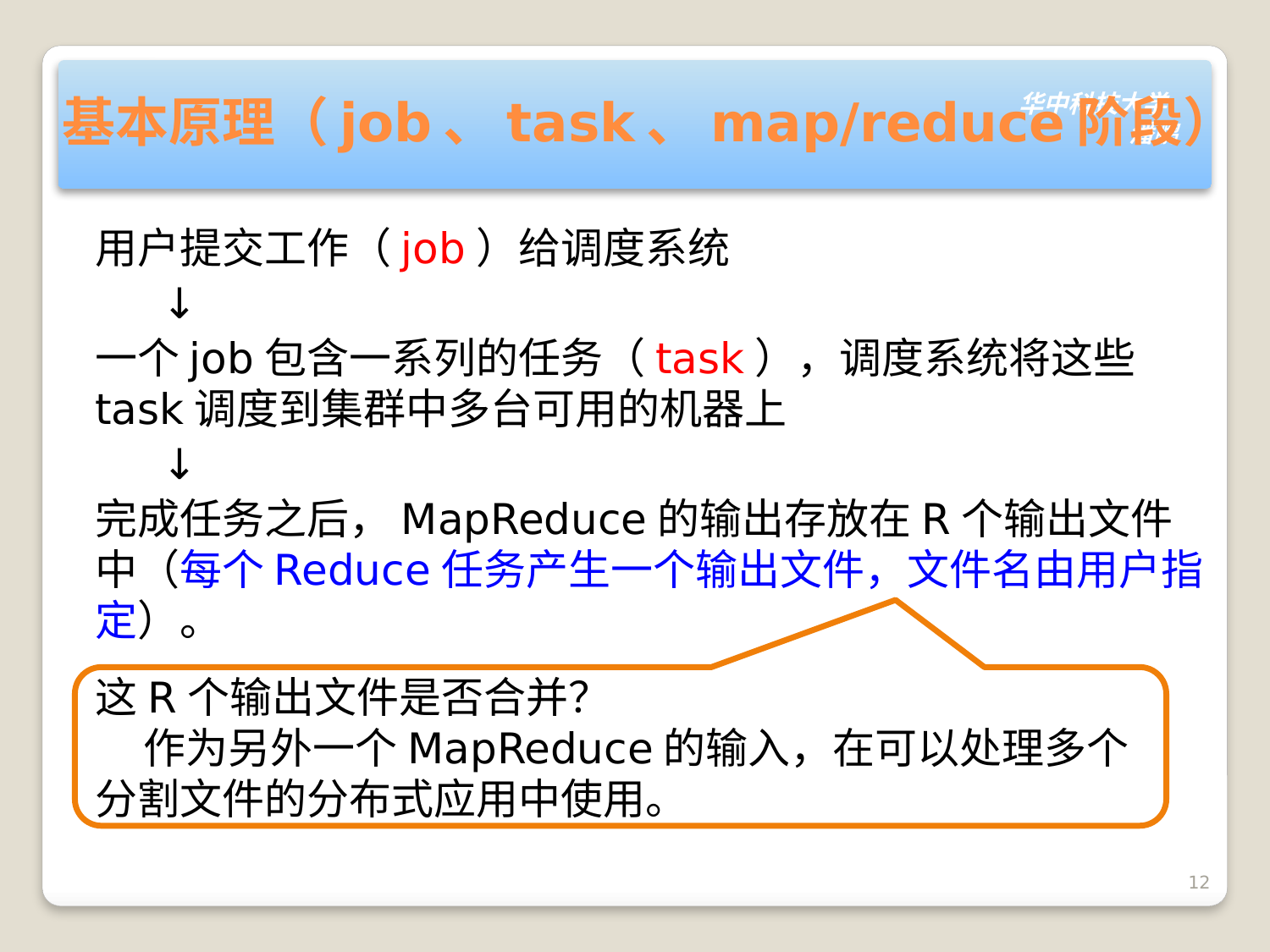

# 基本原理（job、task、map/reduce阶段）
用户提交工作（job）给调度系统
     ↓
一个job包含一系列的任务（task），调度系统将这些task调度到集群中多台可用的机器上
     ↓
完成任务之后，MapReduce的输出存放在R个输出文件中（每个Reduce任务产生一个输出文件，文件名由用户指定）。
这R个输出文件是否合并？
    作为另外一个MapReduce的输入，在可以处理多个分割文件的分布式应用中使用。
12